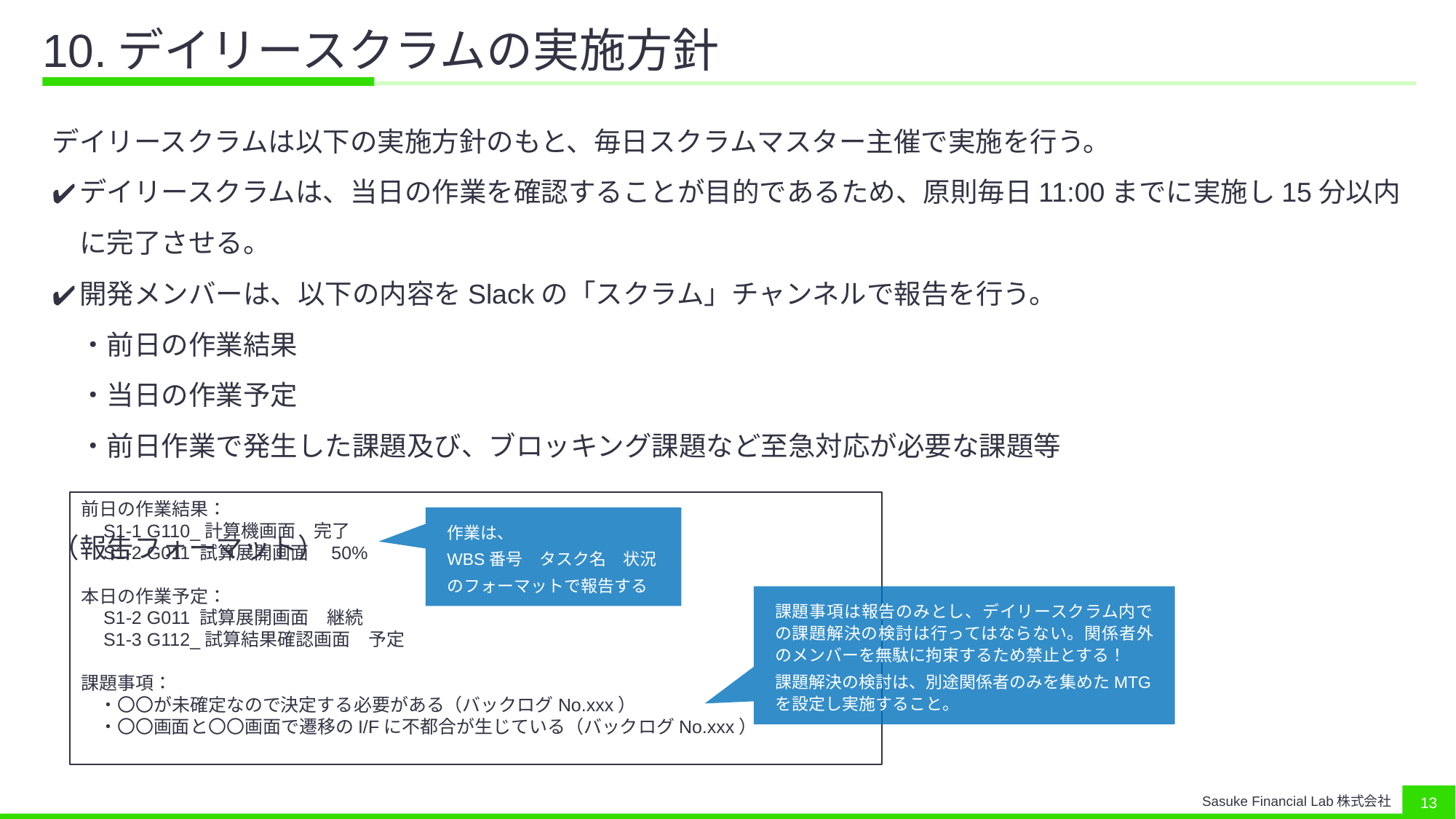

# 10.デイリースクラムの実施方針
デイリースクラムは以下の実施方針のもと、毎日スクラムマスター主催で実施を行う。
デイリースクラムは、当日の作業を確認することが目的であるため、原則毎日11:00までに実施し15分以内に完了させる。
開発メンバーは、以下の内容をSlackの「スクラム」チャンネルで報告を行う。
・前日の作業結果
・当日の作業予定
・前日作業で発生した課題及び、ブロッキング課題など至急対応が必要な課題等

（報告フォーマット）

前日の作業結果：
　S1-1 G110_計算機画面　完了
　S1-2 G011 試算展開画面　50%

本日の作業予定：
　S1-2 G011 試算展開画面　継続
　S1-3 G112_試算結果確認画面　予定

課題事項：
　・〇〇が未確定なので決定する必要がある（バックログNo.xxx）
　・〇〇画面と〇〇画面で遷移のI/Fに不都合が生じている（バックログNo.xxx）

作業は、
WBS番号　タスク名　状況
のフォーマットで報告する
課題事項は報告のみとし、デイリースクラム内での課題解決の検討は行ってはならない。関係者外のメンバーを無駄に拘束するため禁止とする！
課題解決の検討は、別途関係者のみを集めたMTGを設定し実施すること。
13
Sasuke Financial Lab株式会社